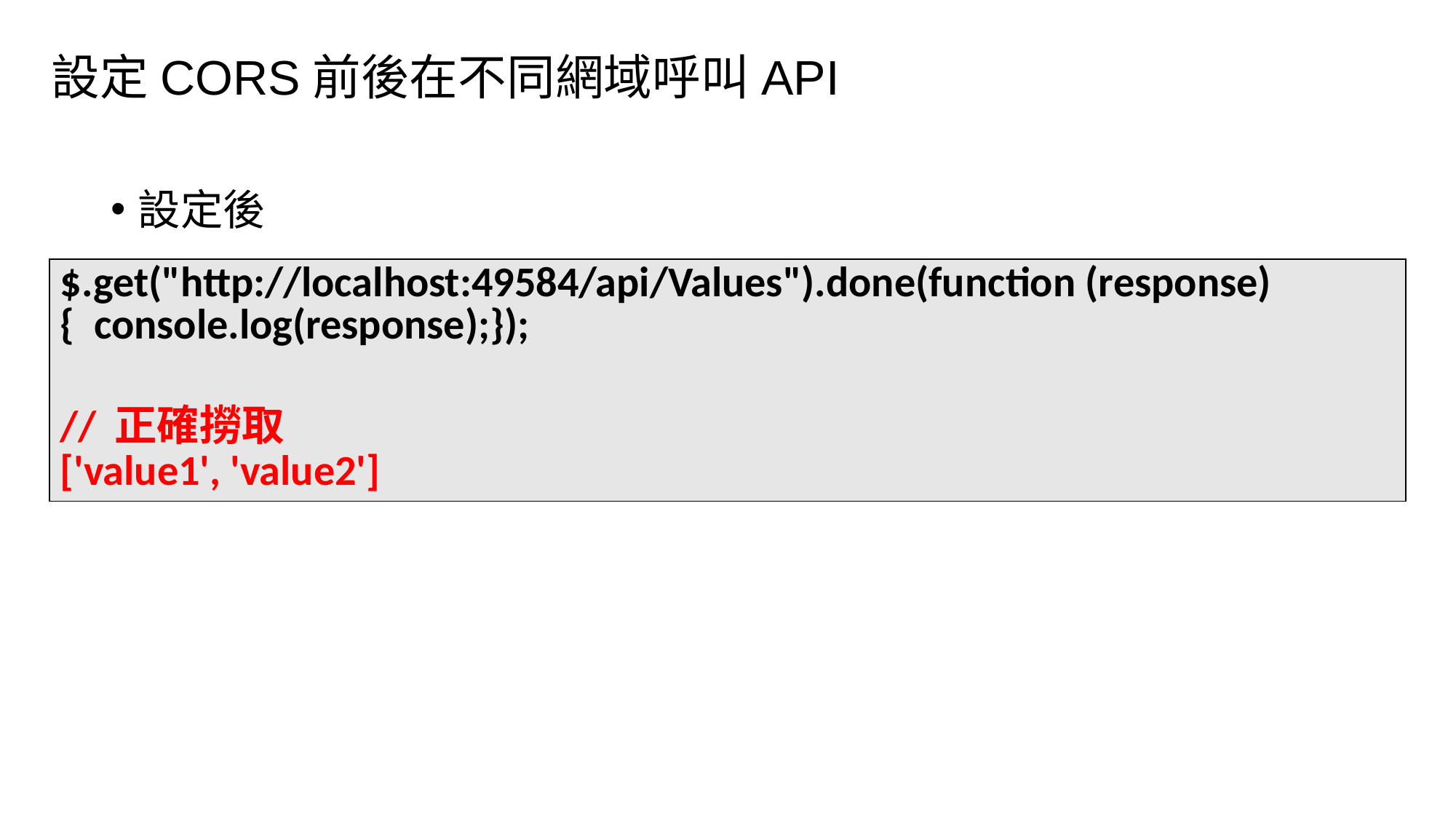

# 設定CORS前後在不同網域呼叫API
設定後

| $.get("http://localhost:49584/api/Values").done(function (response) { console.log(response);}); // 正確撈取 ['value1', 'value2'] |
| --- |